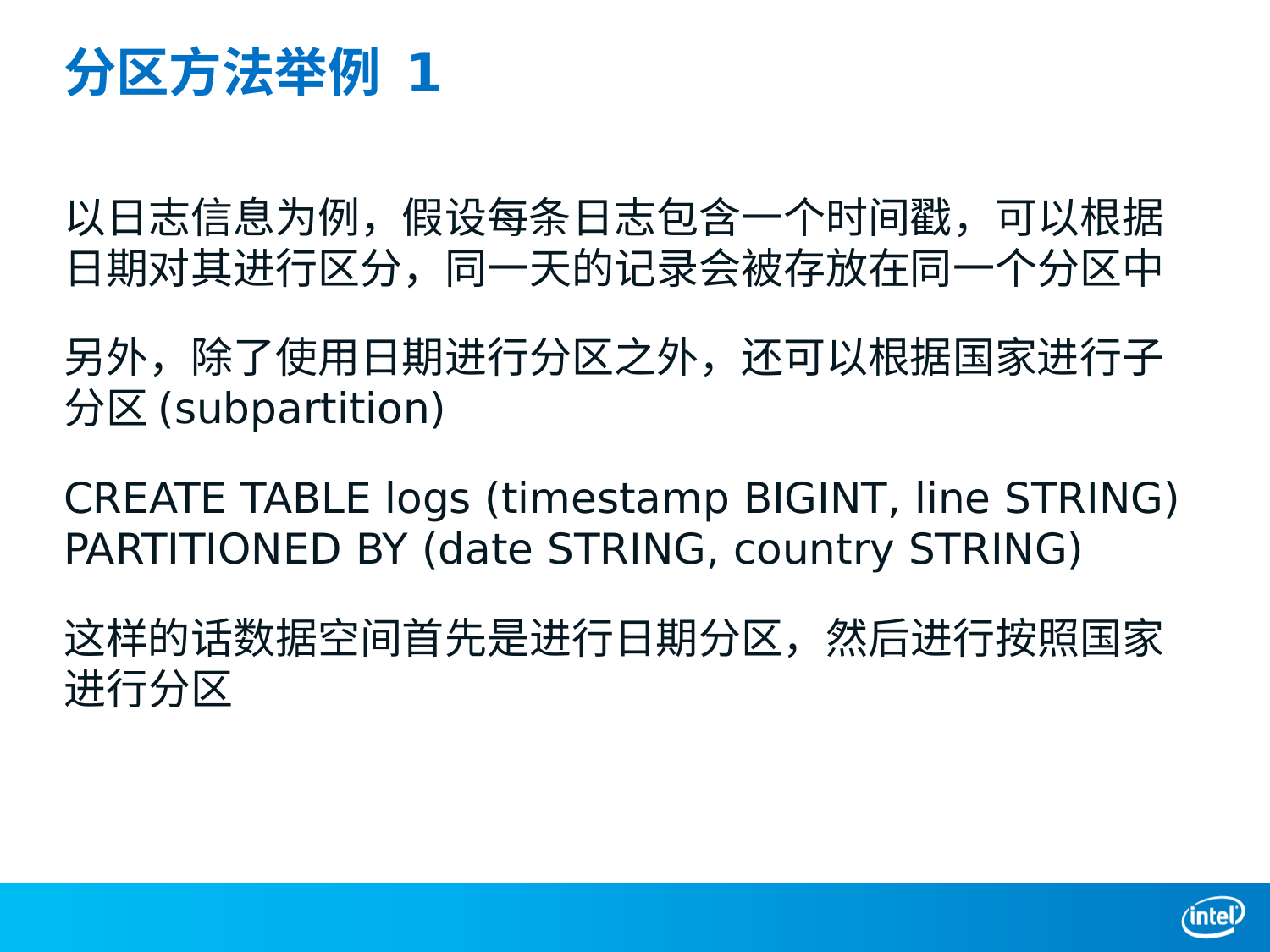

# 分区方法举例 1
以日志信息为例，假设每条日志包含一个时间戳，可以根据日期对其进行区分，同一天的记录会被存放在同一个分区中
另外，除了使用日期进行分区之外，还可以根据国家进行子分区(subpartition)
CREATE TABLE logs (timestamp BIGINT, line STRING) PARTITIONED BY (date STRING, country STRING)
这样的话数据空间首先是进行日期分区，然后进行按照国家进行分区